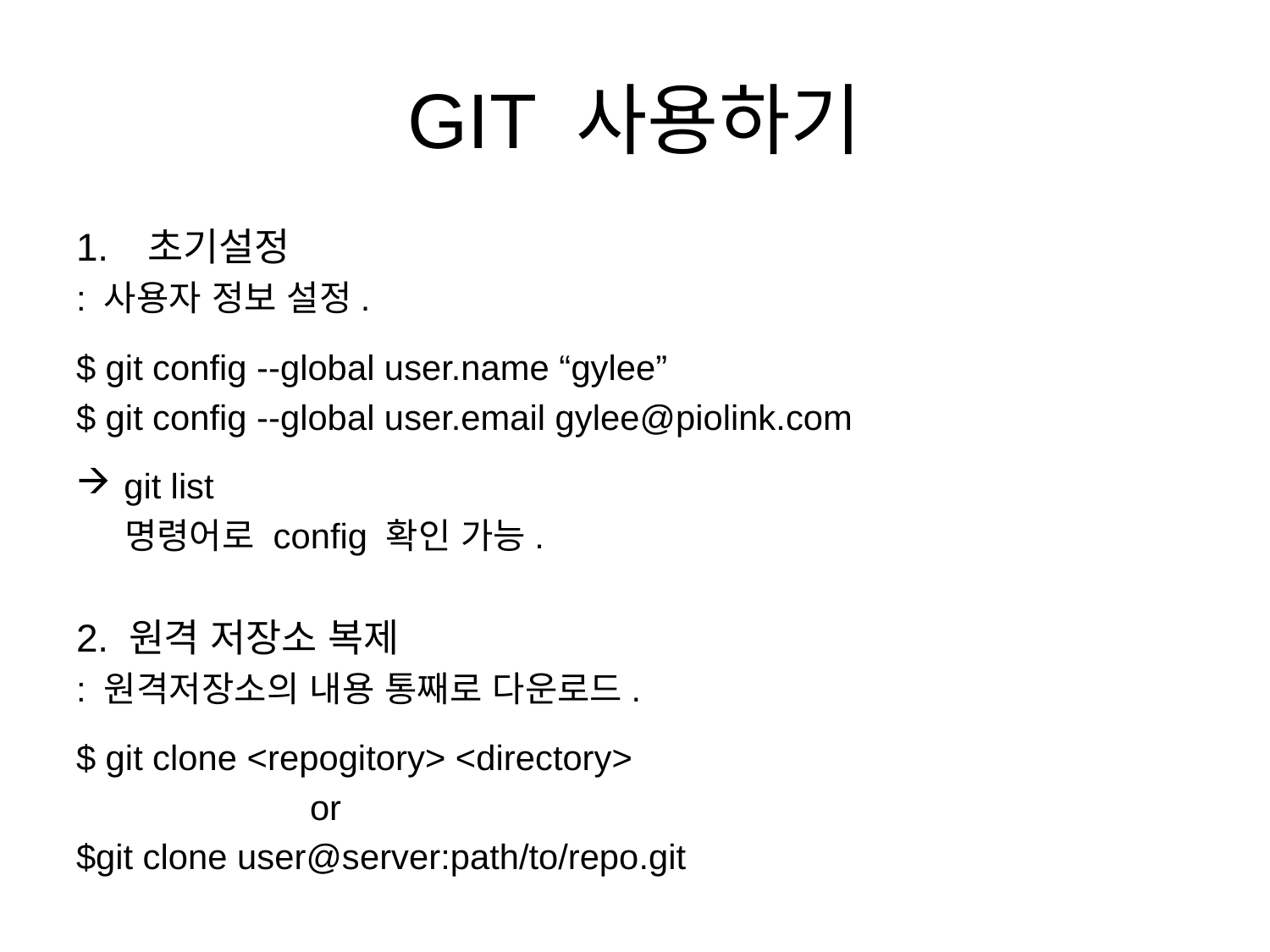

# GIT 사용하기
초기설정
: 사용자 정보 설정.

$ git config --global user.name “gylee”
$ git config --global user.email gylee@piolink.com

git list
    명령어로 config 확인 가능.

2. 원격 저장소 복제
: 원격저장소의 내용 통째로 다운로드.

$ git clone <repogitory> <directory>
                        or
$git clone user@server:path/to/repo.git